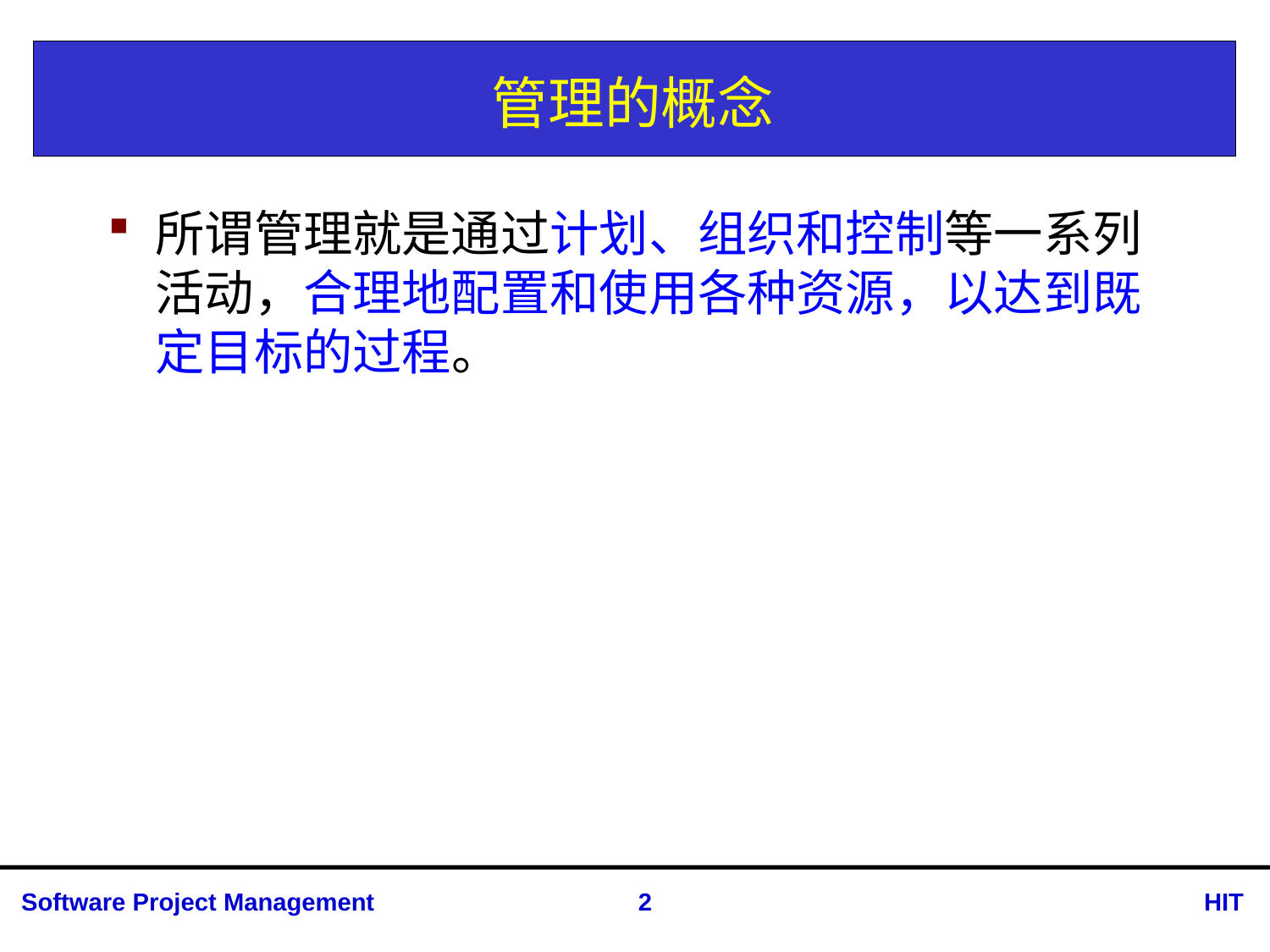

# 管理的概念
所谓管理就是通过计划、组织和控制等一系列活动，合理地配置和使用各种资源，以达到既定目标的过程。